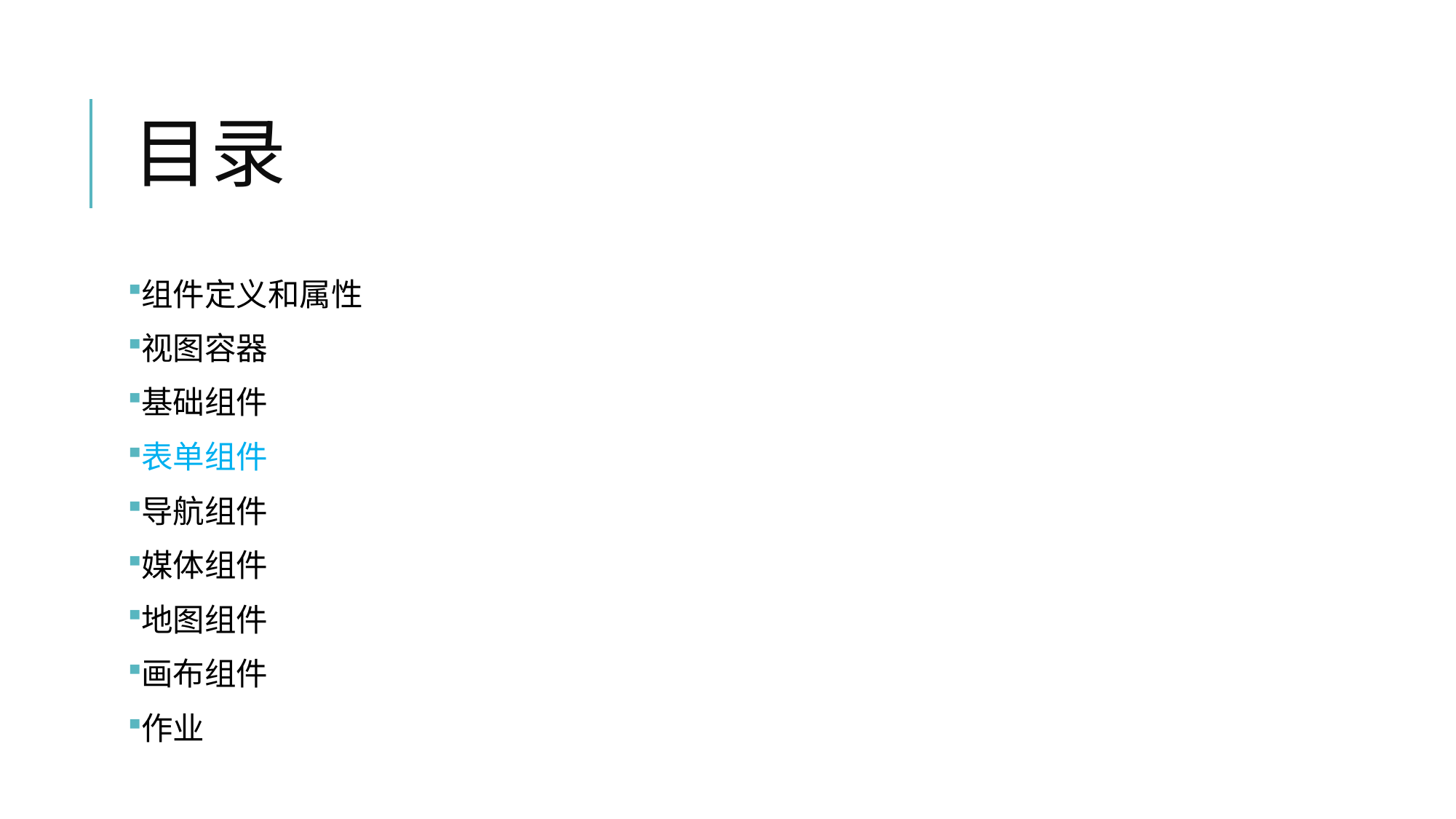

# 目录
组件定义和属性
视图容器
基础组件
表单组件
导航组件
媒体组件
地图组件
画布组件
作业